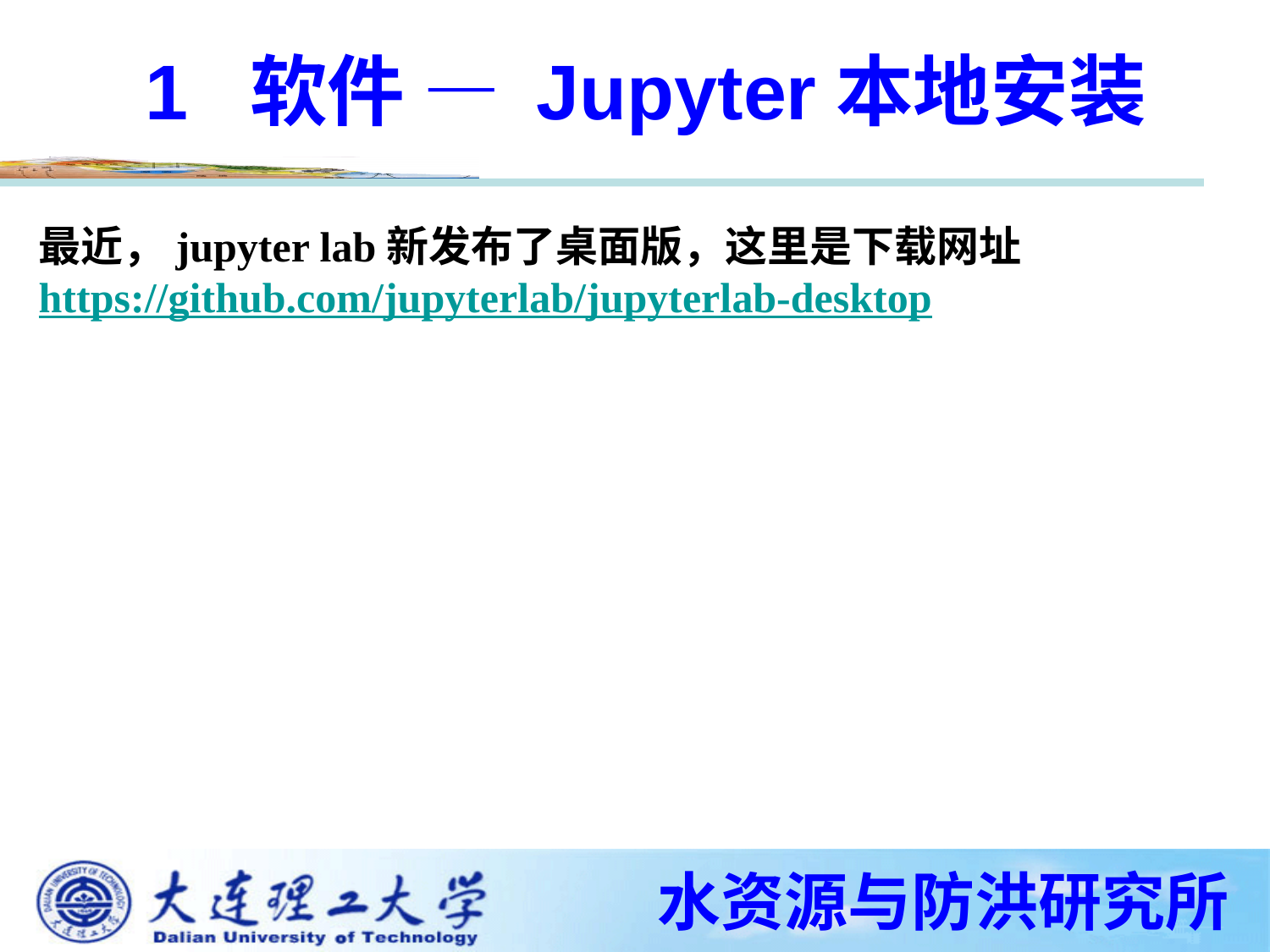

1  软件 — Jupyter本地安装
最近，jupyter lab新发布了桌面版，这里是下载网址
https://github.com/jupyterlab/jupyterlab-desktop